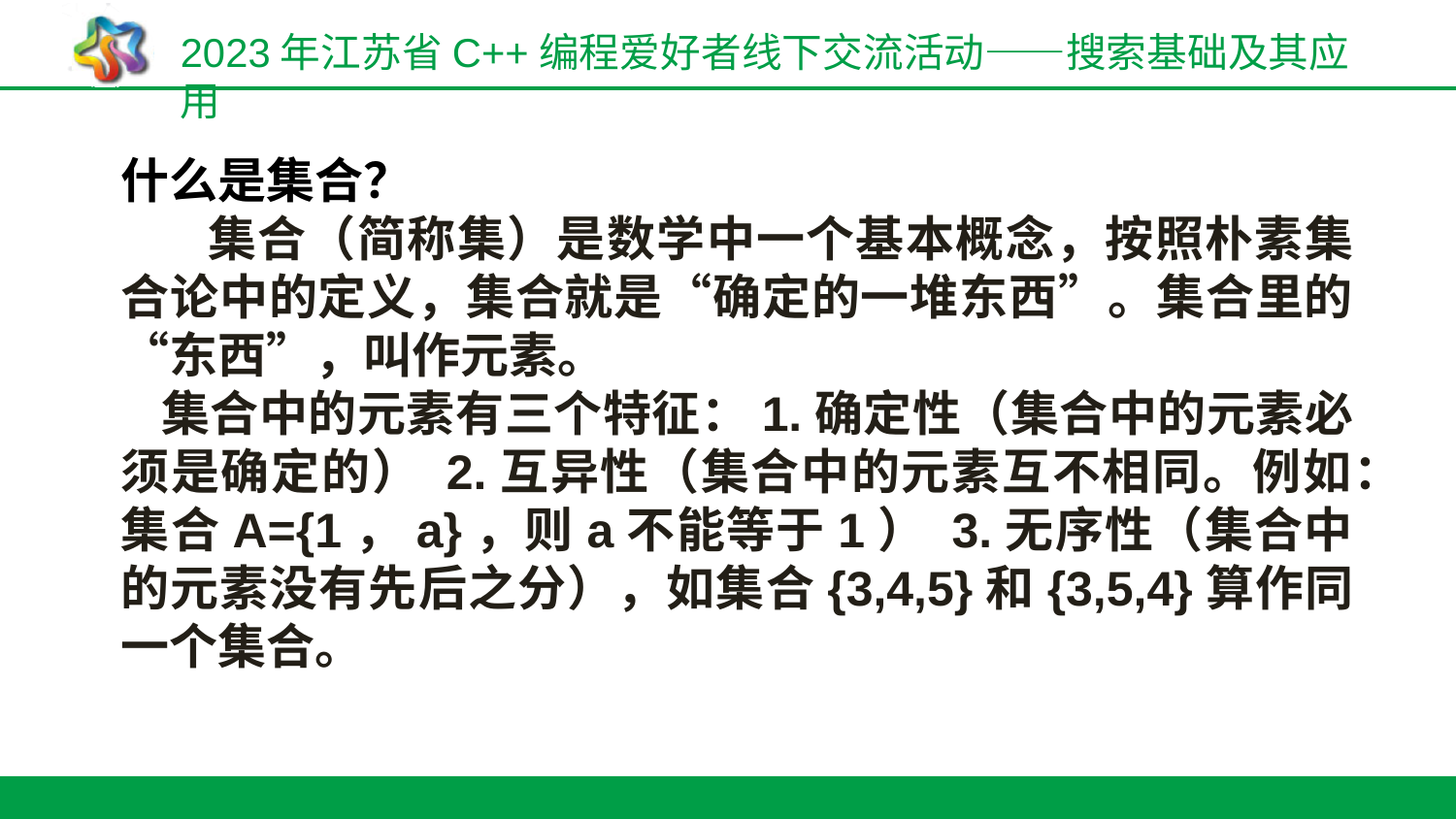

什么是集合？
      集合（简称集）是数学中一个基本概念，按照朴素集合论中的定义，集合就是“确定的一堆东西”。集合里的“东西”，叫作元素。
   集合中的元素有三个特征：1.确定性（集合中的元素必须是确定的） 2.互异性（集合中的元素互不相同。例如：集合A={1，a}，则a不能等于1） 3.无序性（集合中的元素没有先后之分），如集合{3,4,5}和{3,5,4}算作同一个集合。